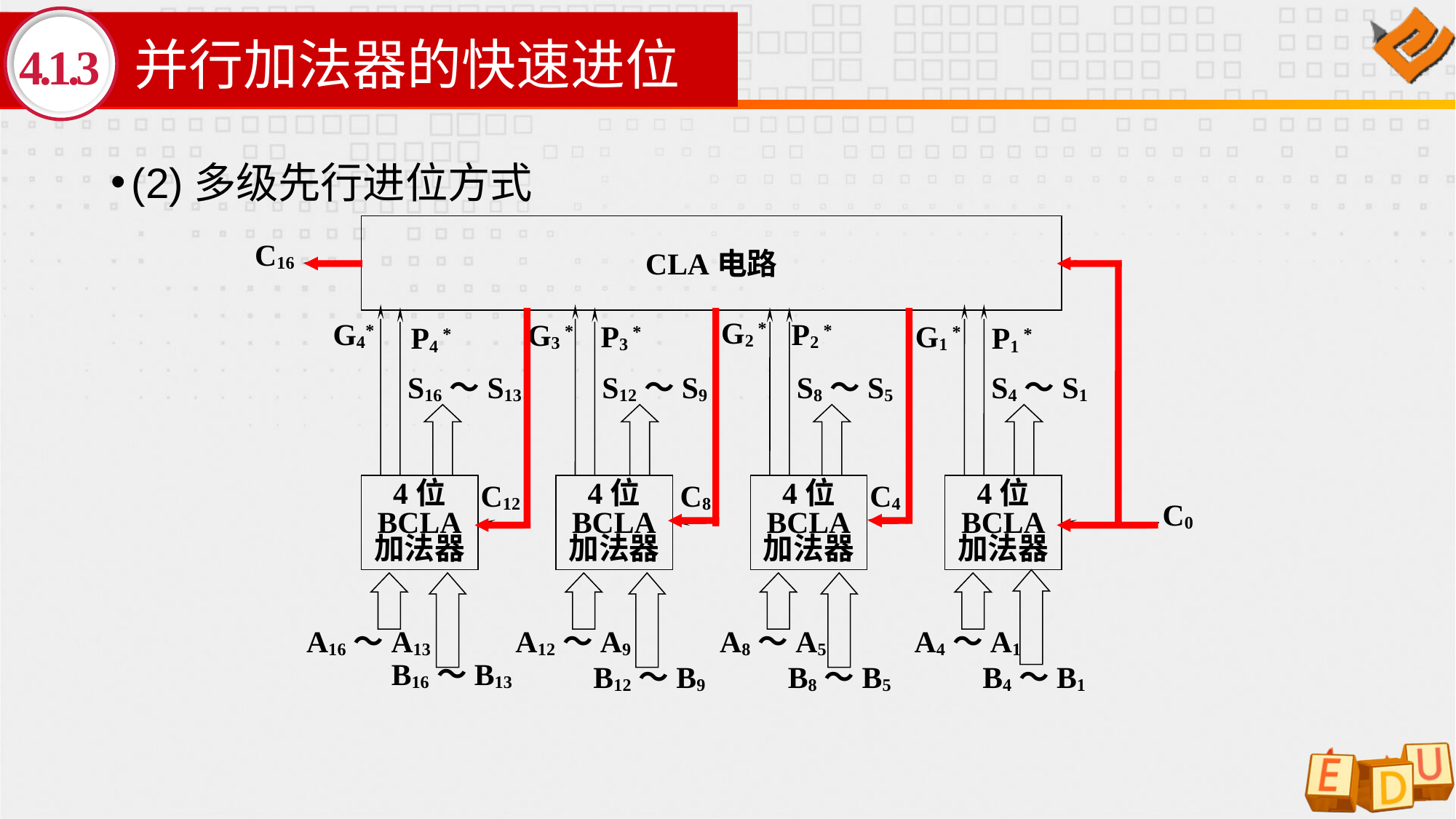

# 并行加法器的快速进位
4.1.3
(2)多级先行进位方式
CLA电路
C16

G2 *
G4*
P2 *

G3 *
P3 *
G1 *

P4 *
P1 *
S16～S13
S12～S9
S8～S5
S4～S1

C12
C8
C4
4位
BCLA
加法器
4位
BCLA
加法器
4位
BCLA
加法器
4位
BCLA
加法器
C0

A16～A13
A12～A9
A8～A5
A4～A1
B16～B13
B12～B9
B8～B5
B4～B1